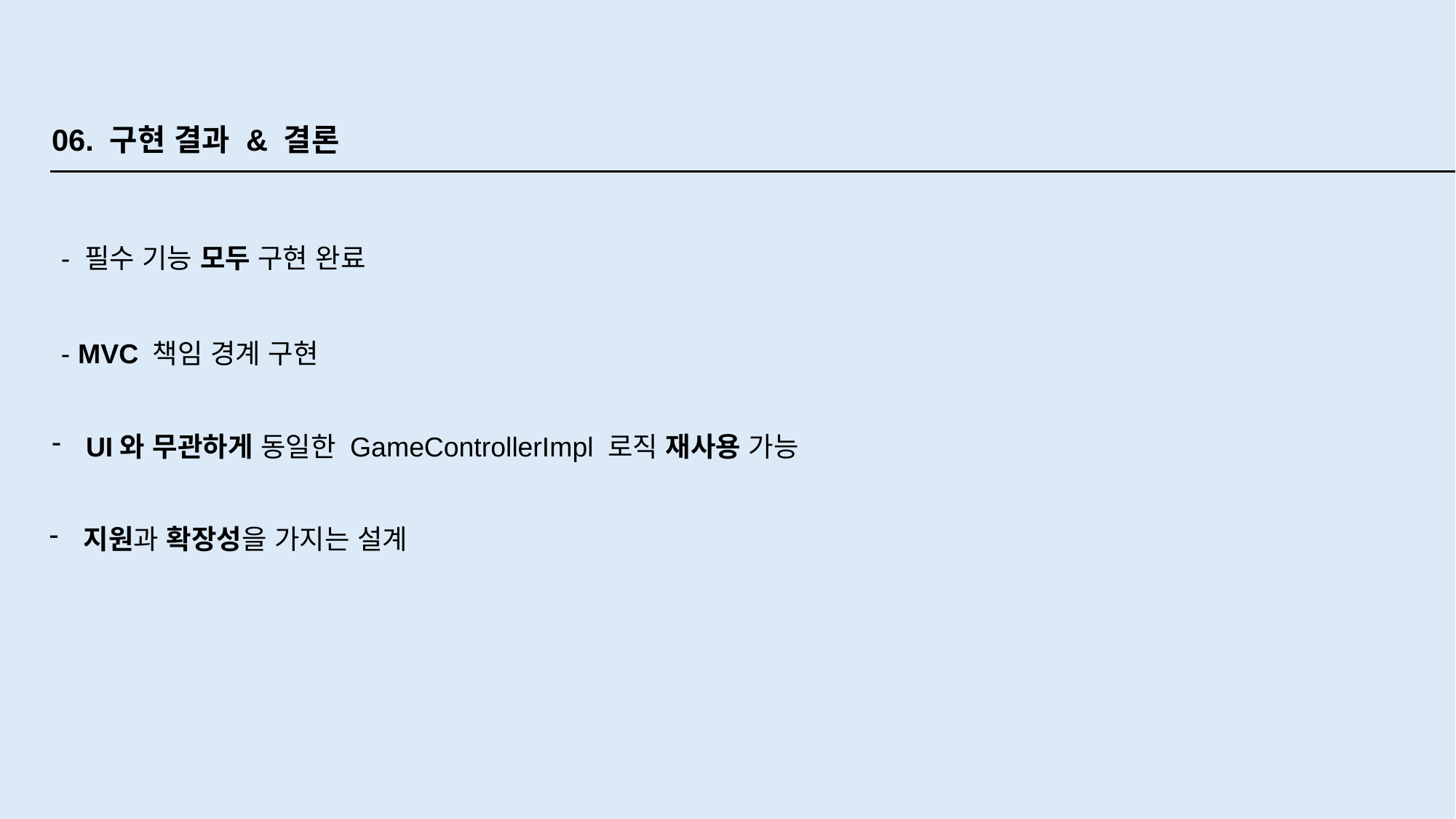

06. 구현 결과 & 결론

- 필수 기능 모두 구현 완료
- MVC 책임 경계 구현
UI와 무관하게 동일한 GameControllerImpl 로직 재사용 가능
지원과 확장성을 가지는 설계